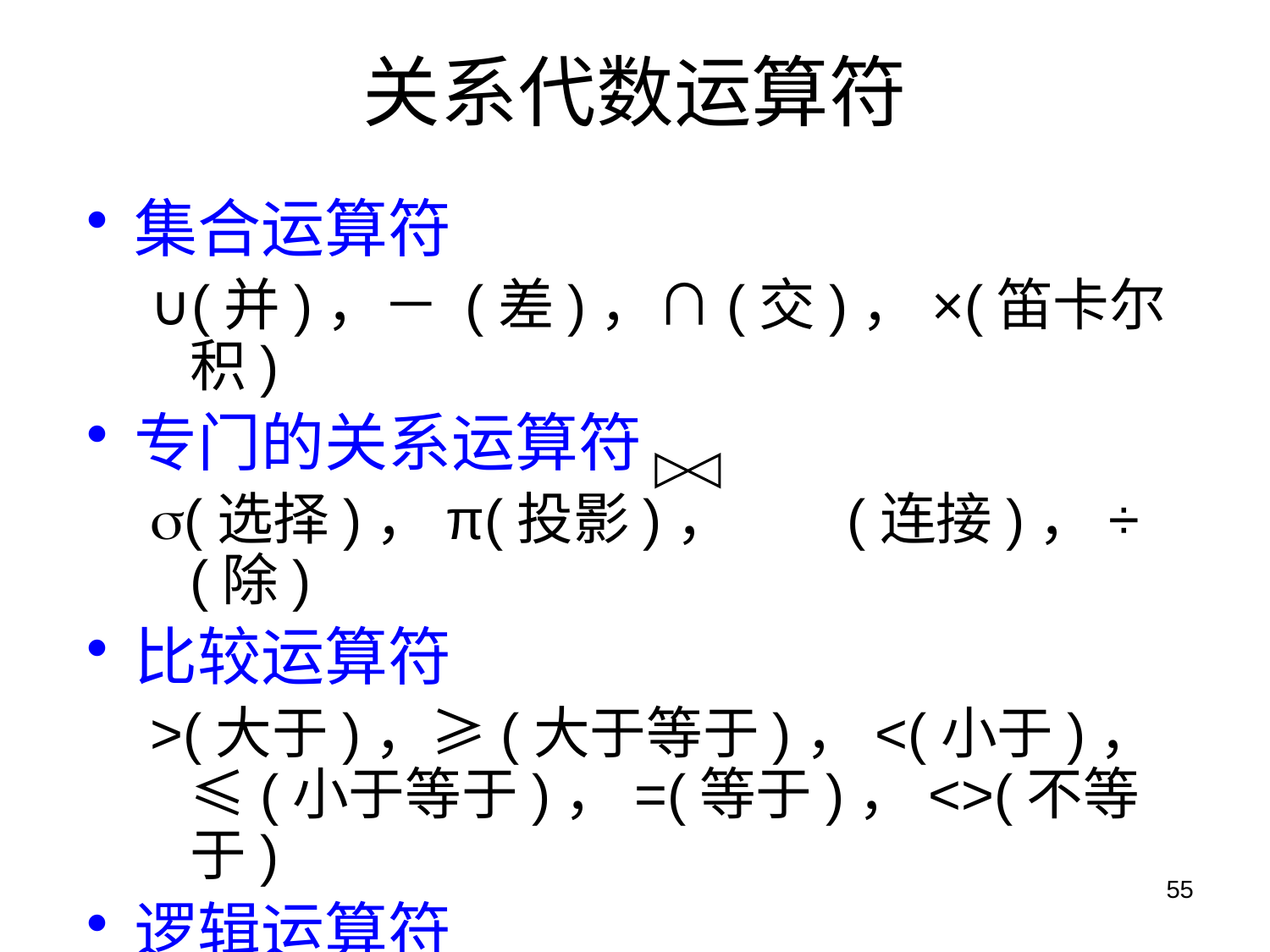

# 关系代数运算符
集合运算符
∪(并)，－ (差)，∩(交)，×(笛卡尔积)
专门的关系运算符
σ(选择)，π(投影)，        (连接)，÷ (除)
比较运算符
>(大于)，≥(大于等于)，<(小于)，≤(小于等于)，=(等于)，<>(不等于)
逻辑运算符
¬(非)，∧(与)，∨(或)

55